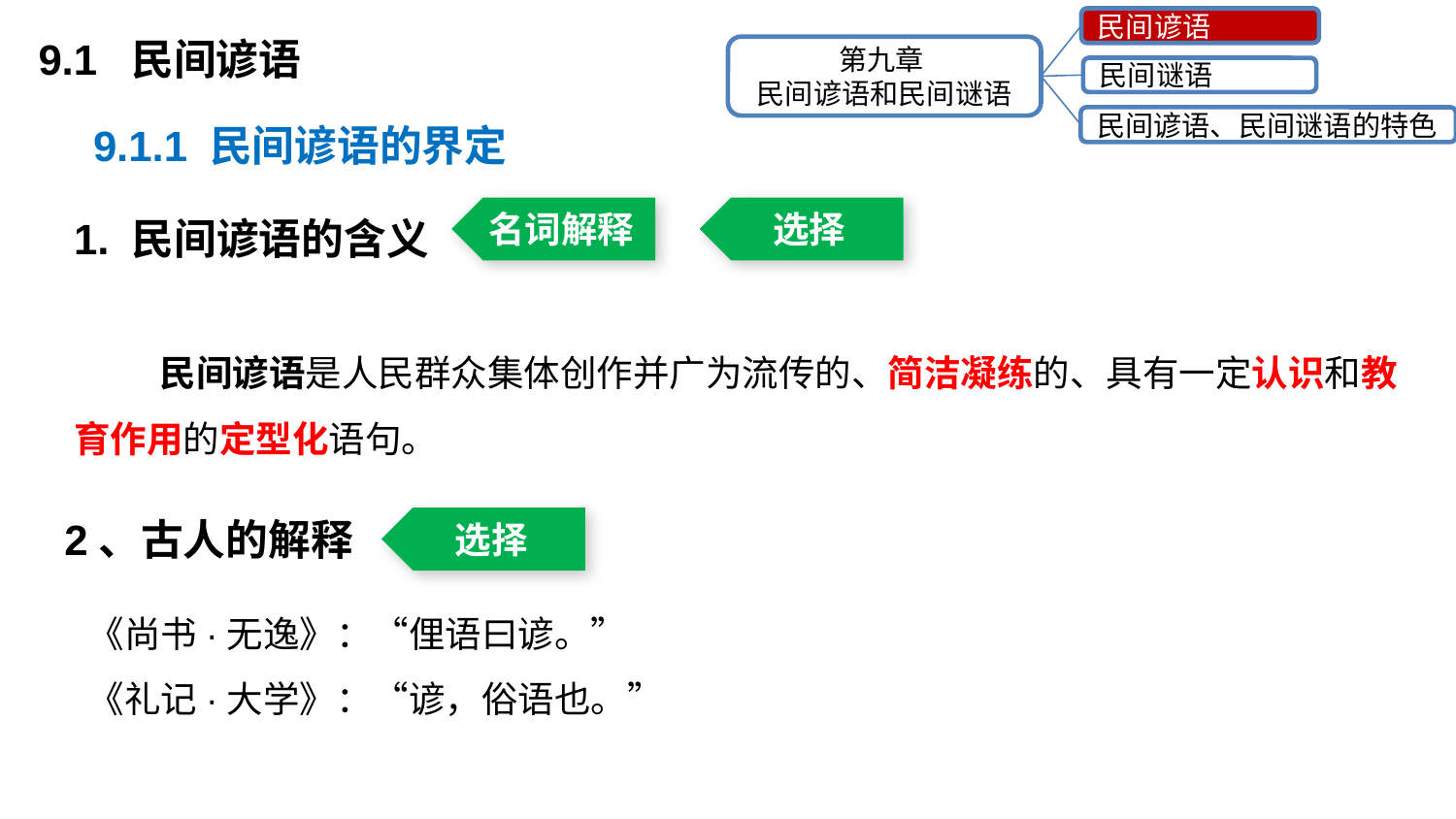

9.1  民间谚语
民间谚语
第九章
民间谚语和民间谜语
民间谜语
民间谚语、民间谜语的特色
9.1.1 民间谚语的界定
1. 民间谚语的含义

民间谚语是人民群众集体创作并广为流传的、简洁凝练的、具有一定认识和教育作用的定型化语句。

名词解释
选择
2、古人的解释
选择
《尚书·无逸》：“俚语曰谚。”
《礼记·大学》：“谚，俗语也。”